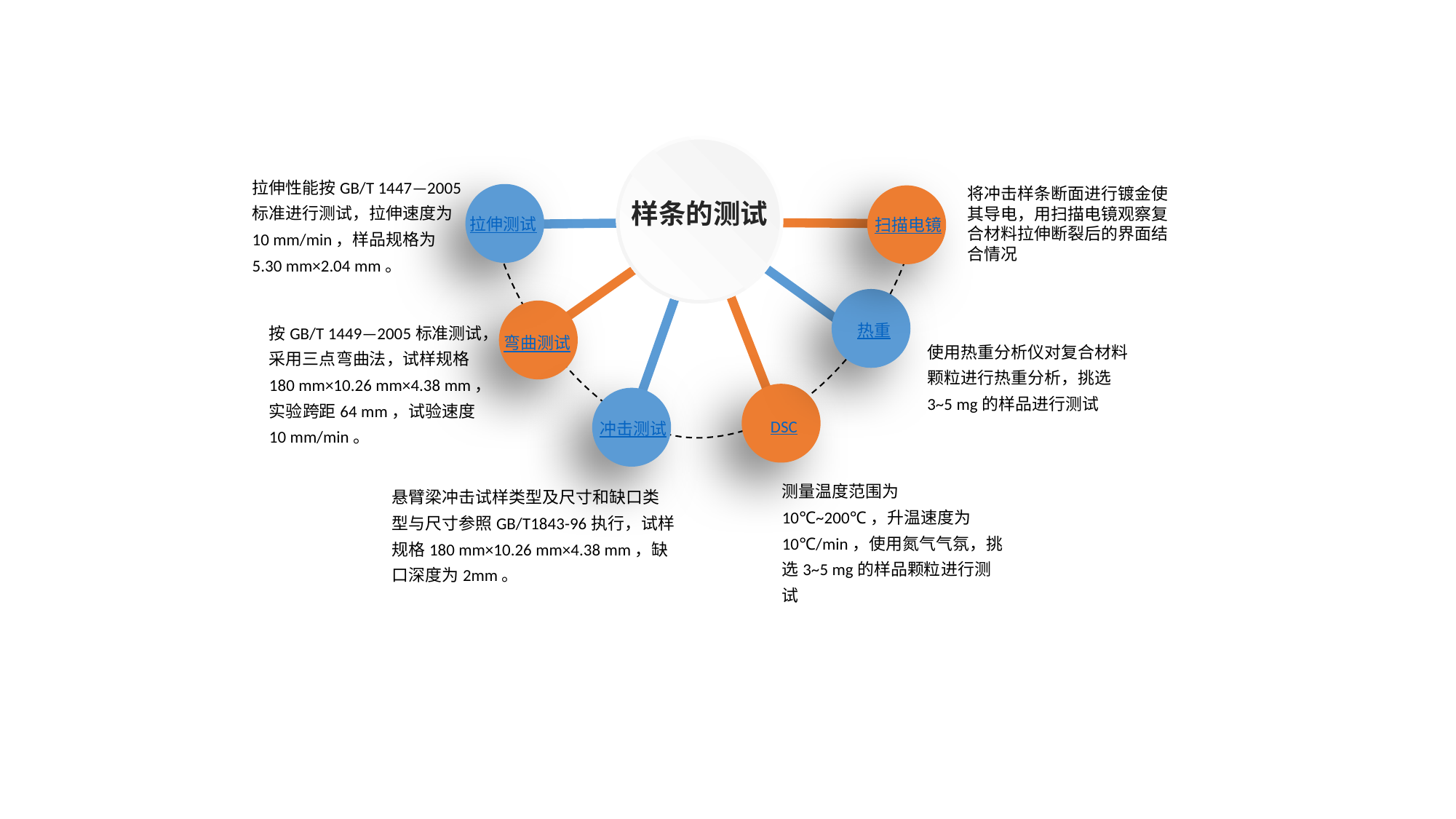

样条的测试
拉伸性能按GB/T 1447—2005标准进行测试，拉伸速度为10 mm/min，样品规格为5.30 mm×2.04 mm。
将冲击样条断面进行镀金使其导电，用扫描电镜观察复合材料拉伸断裂后的界面结合情况

拉伸测试
扫描电镜

按GB/T 1449—2005标准测试，采用三点弯曲法，试样规格180 mm×10.26 mm×4.38 mm，实验跨距64 mm，试验速度10 mm/min。
热重
弯曲测试
使用热重分析仪对复合材料颗粒进行热重分析，挑选3~5 mg的样品进行测试

DSC
冲击测试
测量温度范围为10℃~200℃，升温速度为10℃/min，使用氮气气氛，挑选3~5 mg的样品颗粒进行测试
悬臂梁冲击试样类型及尺寸和缺口类型与尺寸参照GB/T1843-96执行，试样规格180 mm×10.26 mm×4.38 mm，缺口深度为2mm。